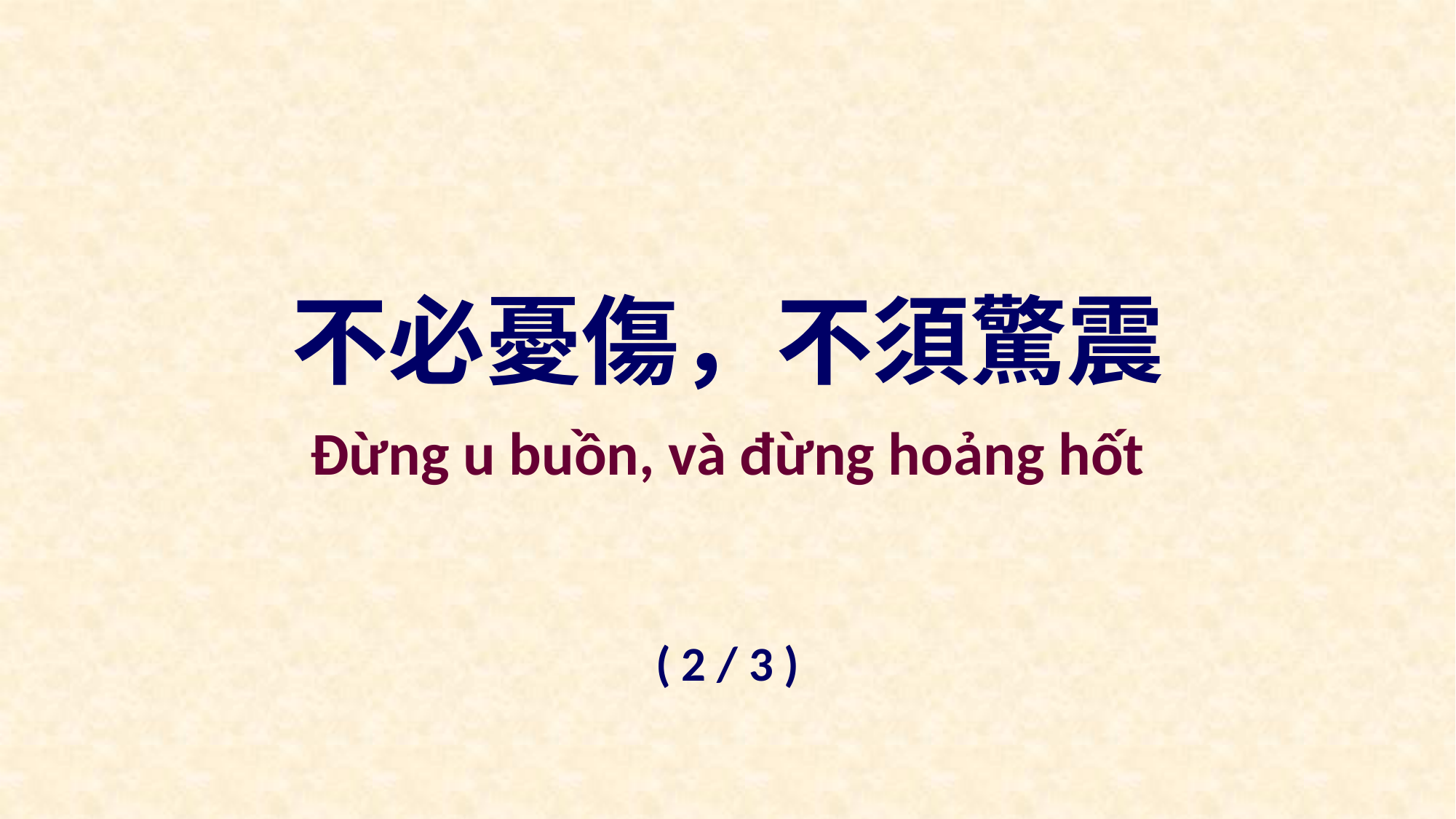

不必憂傷，不須驚震
Đừng u buồn, và đừng hoảng hốt
( 2 / 3 )